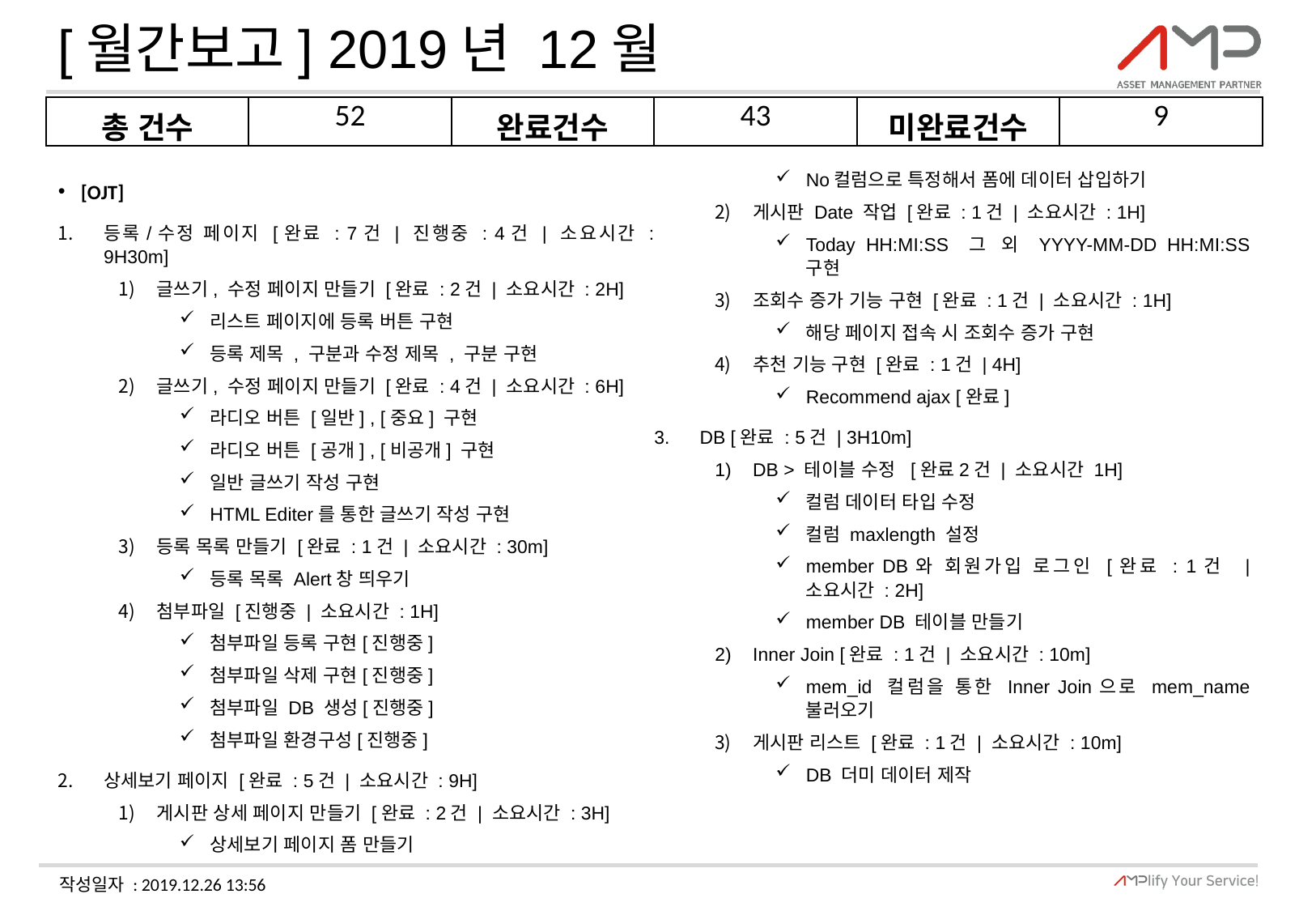

# [월간보고] 2019년 12월
| 총 건수 | 52 | 완료건수 | 43 | 미완료건수 | 9 |
| --- | --- | --- | --- | --- | --- |
[OJT]
등록/수정 페이지 [완료 : 7건 | 진행중 : 4건 | 소요시간 : 9H30m]
글쓰기, 수정 페이지 만들기 [완료 : 2건 | 소요시간 : 2H]
리스트 페이지에 등록 버튼 구현
등록 제목 , 구분과 수정 제목 , 구분 구현
글쓰기, 수정 페이지 만들기 [완료 : 4건 | 소요시간 : 6H]
라디오 버튼 [일반] , [중요] 구현
라디오 버튼 [공개] , [비공개] 구현
일반 글쓰기 작성 구현
HTML Editer를 통한 글쓰기 작성 구현
등록 목록 만들기 [완료 : 1건 | 소요시간 : 30m]
등록 목록 Alert창 띄우기
첨부파일 [진행중 | 소요시간 : 1H]
첨부파일 등록 구현[진행중]
첨부파일 삭제 구현[진행중]
첨부파일 DB 생성[진행중]
첨부파일 환경구성[진행중]
상세보기 페이지 [완료 : 5건 | 소요시간 : 9H]
게시판 상세 페이지 만들기 [완료 : 2건 | 소요시간 : 3H]
상세보기 페이지 폼 만들기
No컬럼으로 특정해서 폼에 데이터 삽입하기
게시판 Date 작업 [완료 : 1건 | 소요시간 : 1H]
Today HH:MI:SS 그 외 YYYY-MM-DD HH:MI:SS 구현
조회수 증가 기능 구현 [완료 : 1건 | 소요시간 : 1H]
해당 페이지 접속 시 조회수 증가 구현
추천 기능 구현 [완료 : 1건 | 4H]
Recommend ajax [완료]
DB [완료 : 5건 | 3H10m]
DB > 테이블 수정  [완료2건 | 소요시간 1H]
컬럼 데이터 타입 수정
컬럼 maxlength 설정
member DB와 회원가입 로그인 [완료 : 1건  | 소요시간 : 2H]
member DB 테이블 만들기
Inner Join [완료 : 1건 | 소요시간 : 10m]
mem_id 컬럼을 통한 Inner Join으로 mem_name 불러오기
게시판 리스트 [완료 : 1건 | 소요시간 : 10m]
DB 더미 데이터 제작

작성일자 : 2019.12.26 13:56